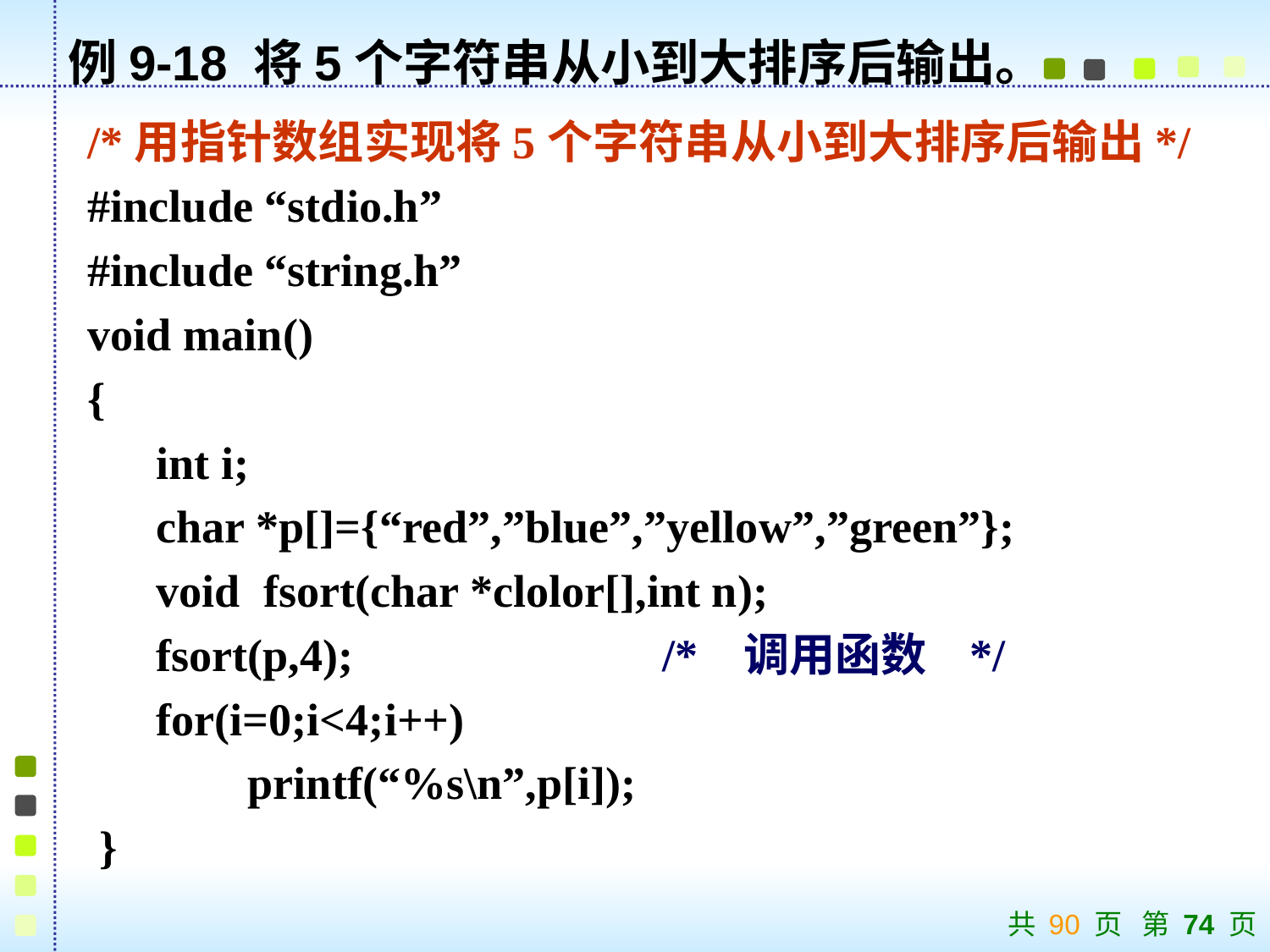

# 例9-18 将5个字符串从小到大排序后输出。
/*用指针数组实现将5个字符串从小到大排序后输出*/
#include “stdio.h”
#include “string.h”
void main()
{
      int i;
      char *p[]={“red”,”blue”,”yellow”,”green”};
      void  fsort(char *clolor[],int n);
      fsort(p,4);                           /*   调用函数   */
      for(i=0;i<4;i++)
              printf(“%s\n”,p[i]);
 }
共 90 页   第 74 页